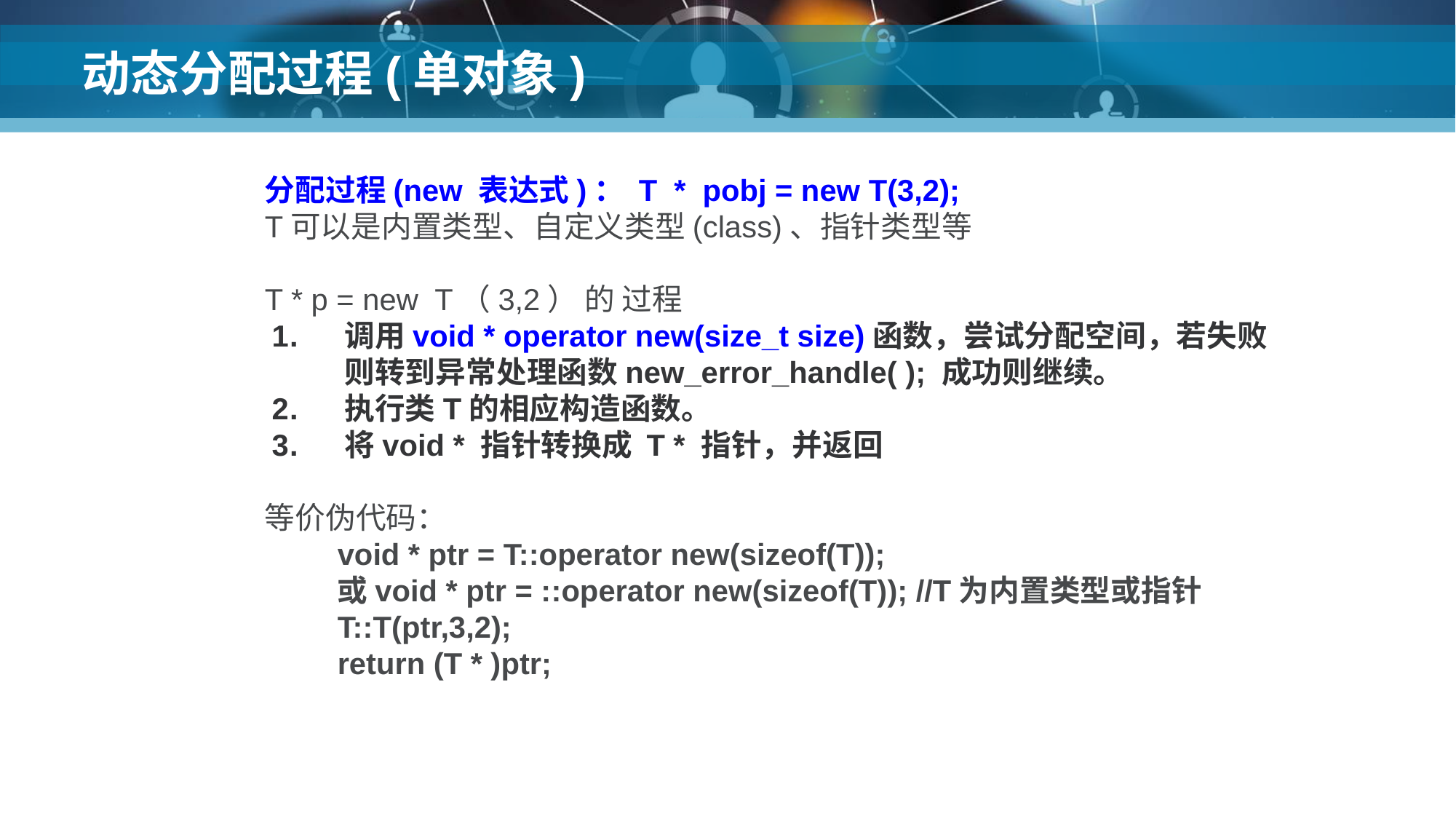

# 动态分配过程(单对象)
分配过程(new 表达式)： T  *  pobj = new T(3,2);
T可以是内置类型、自定义类型(class)、指针类型等
T * p = new  T（3,2） 的 过程ew  T（3,2） 的 过程
调用void * operator new(size_t size)函数，尝试分配空间，若失败则转到异常处理函数new_error_handle( ); 成功则继续。
执行类T的相应构造函数。
将void * 指针转换成 T * 指针，并返回
等价伪代码：
void * ptr = T::operator new(sizeof(T));
或void * ptr = ::operator new(sizeof(T)); //T为内置类型或指针
T::T(ptr,3,2);
return (T * )ptr;